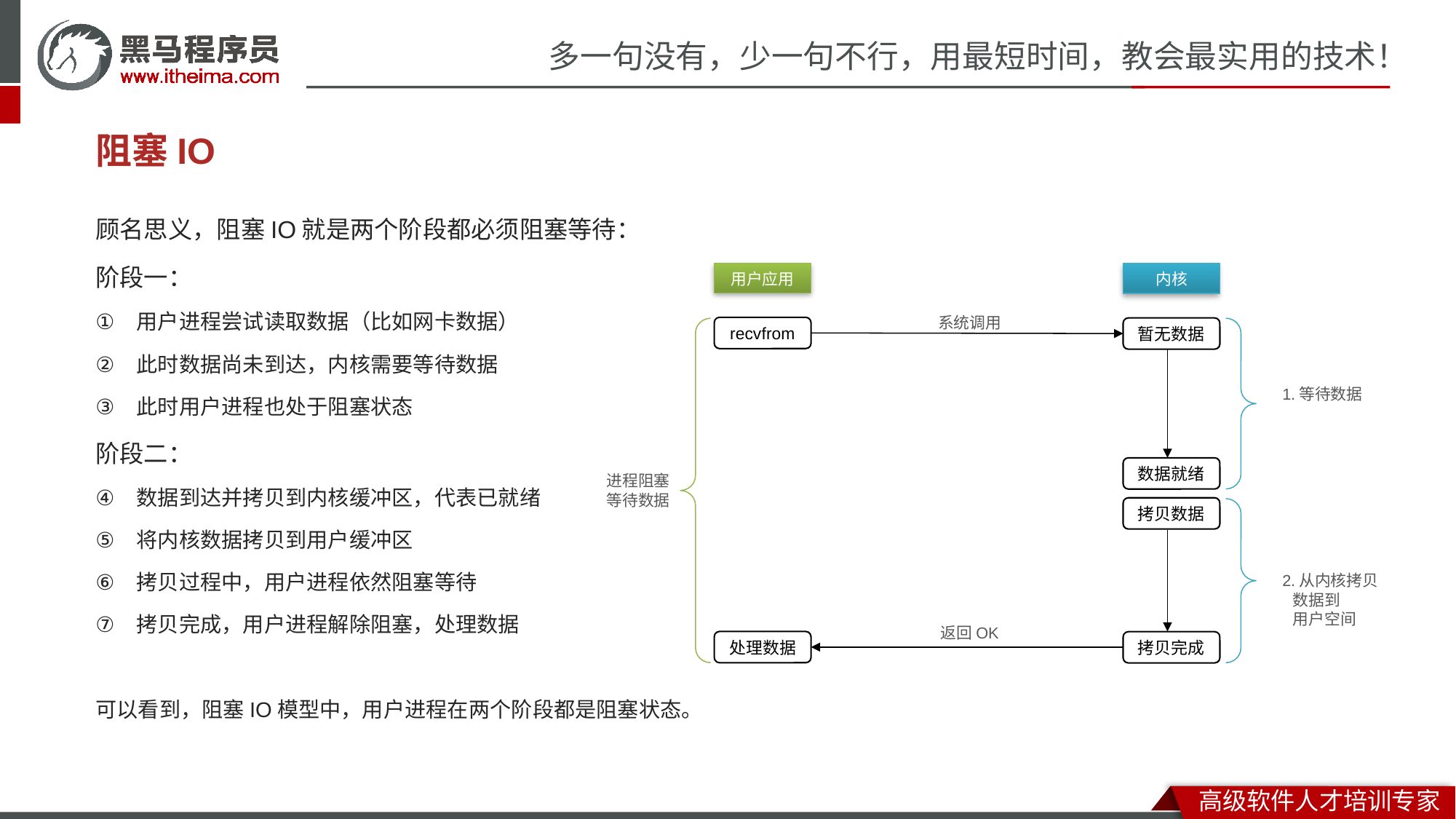

# 阻塞IO
顾名思义，阻塞IO就是两个阶段都必须阻塞等待：
阶段一：
用户进程尝试读取数据（比如网卡数据）
此时数据尚未到达，内核需要等待数据
此时用户进程也处于阻塞状态
阶段二：
数据到达并拷贝到内核缓冲区，代表已就绪
将内核数据拷贝到用户缓冲区
拷贝过程中，用户进程依然阻塞等待
拷贝完成，用户进程解除阻塞，处理数据

可以看到，阻塞IO模型中，用户进程在两个阶段都是阻塞状态。
用户应用
内核
系统调用
recvfrom
暂无数据

1.等待数据
数据就绪
进程阻塞
等待数据
拷贝数据

2.从内核拷贝
  数据到
  用户空间
返回OK
处理数据
拷贝完成